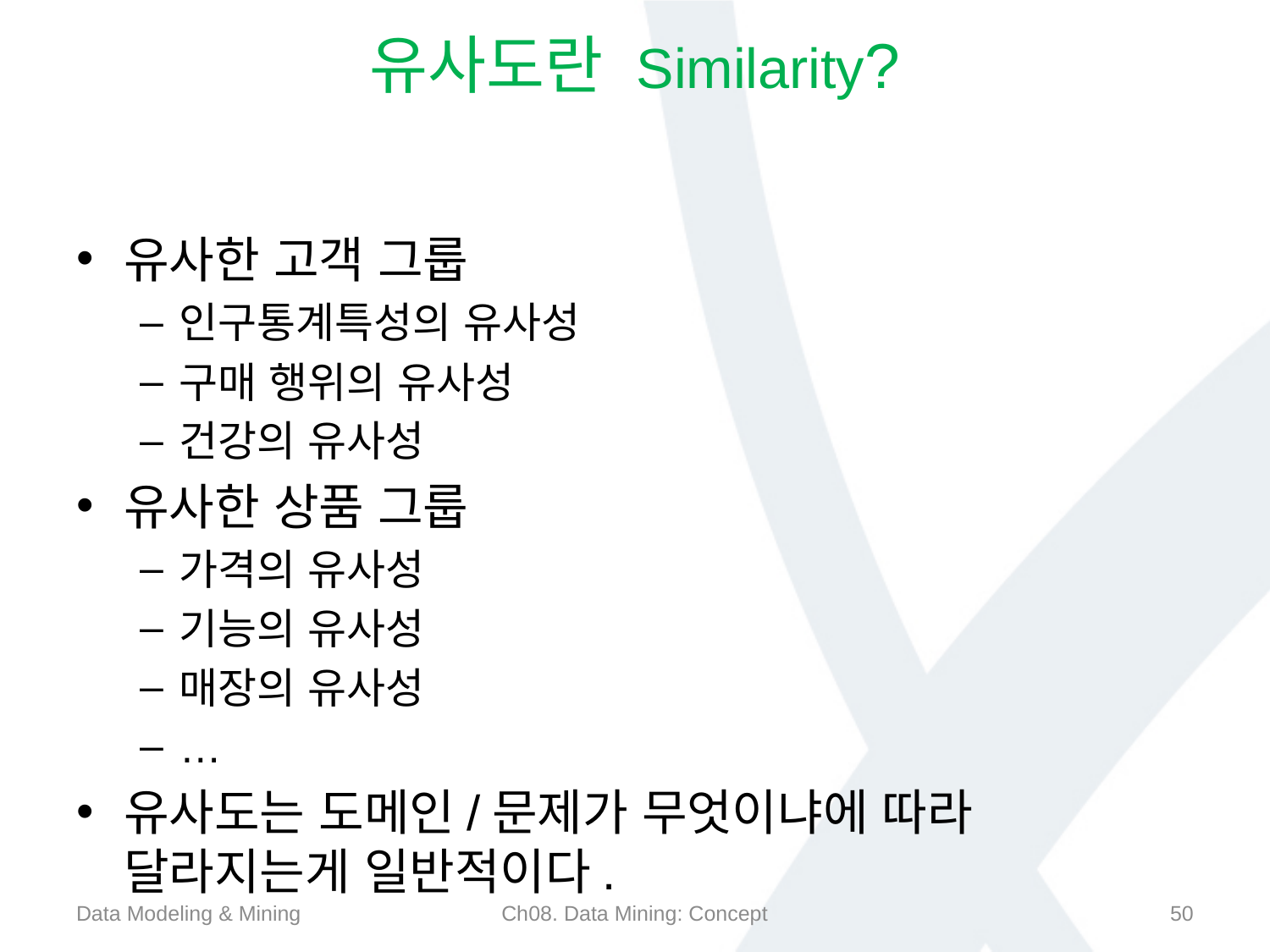

# 유사도란 Similarity?
유사한 고객 그룹
인구통계특성의 유사성
구매 행위의 유사성
건강의 유사성
유사한 상품 그룹
가격의 유사성
기능의 유사성
매장의 유사성
…
유사도는 도메인/문제가 무엇이냐에 따라 달라지는게 일반적이다.
Data Modeling & Mining
Ch08. Data Mining: Concept
50